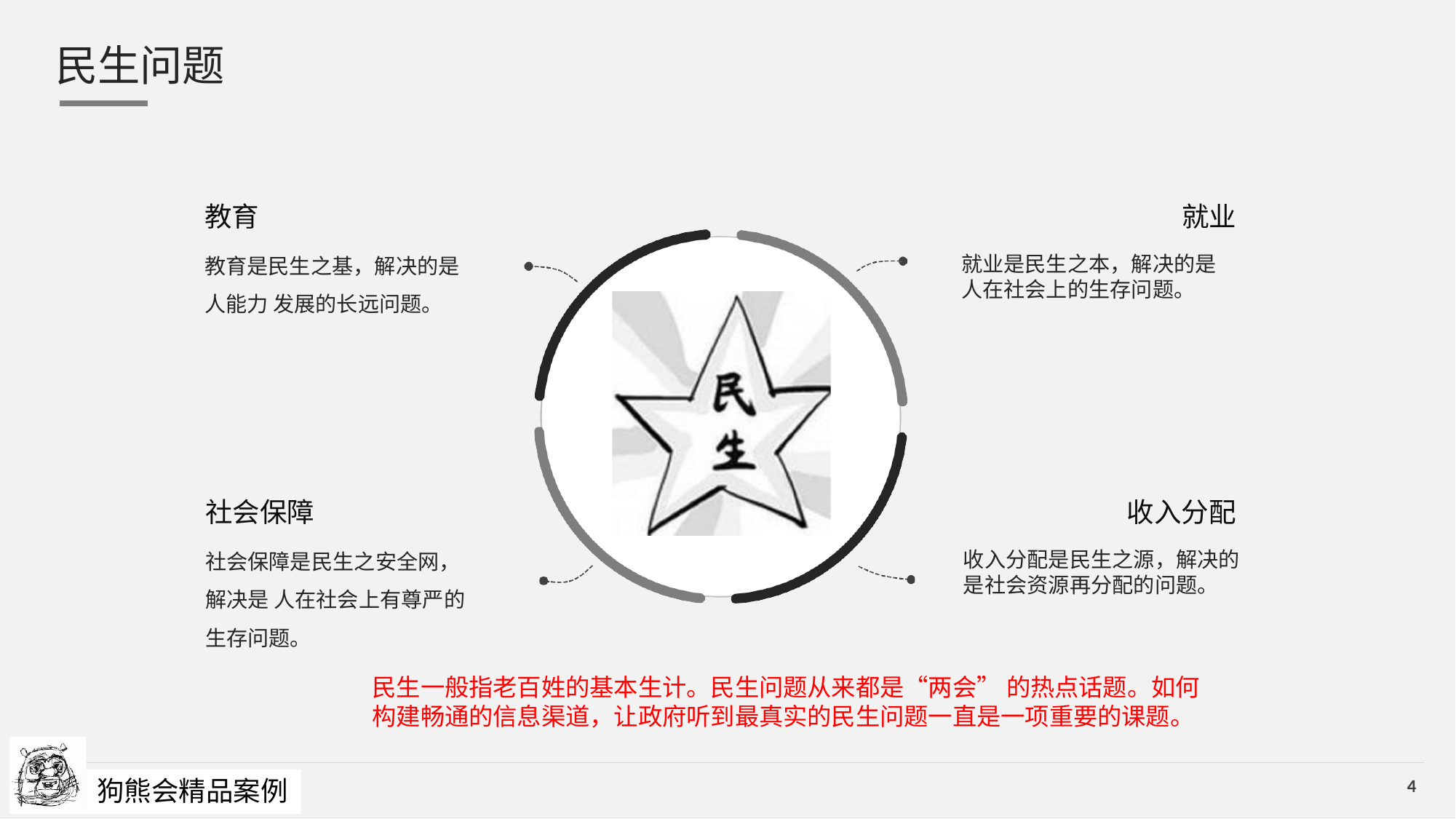

# 民生问题

教育
教育是民生之基，解决的是人能力 发展的长远问题。
就业
就业是民生之本，解决的是人在社会上的生存问题。

KEYWORDS
Lorem Ipsum Dolor Sit Er  Cillium Adipisicing Pect.

社会保障
社会保障是民生之安全网，解决是 人在社会上有尊严的生存问题。
收入分配
收入分配是民生之源，解决的是社会资源再分配的问题。
民生一般指老百姓的基本生计。民生问题从来都是“两会” 的热点话题。如何构建畅通的信息渠道，让政府听到最真实的民生问题一直是一项重要的课题。

COMP

ANG LOGO OR NAME

狗熊会精品案例
4